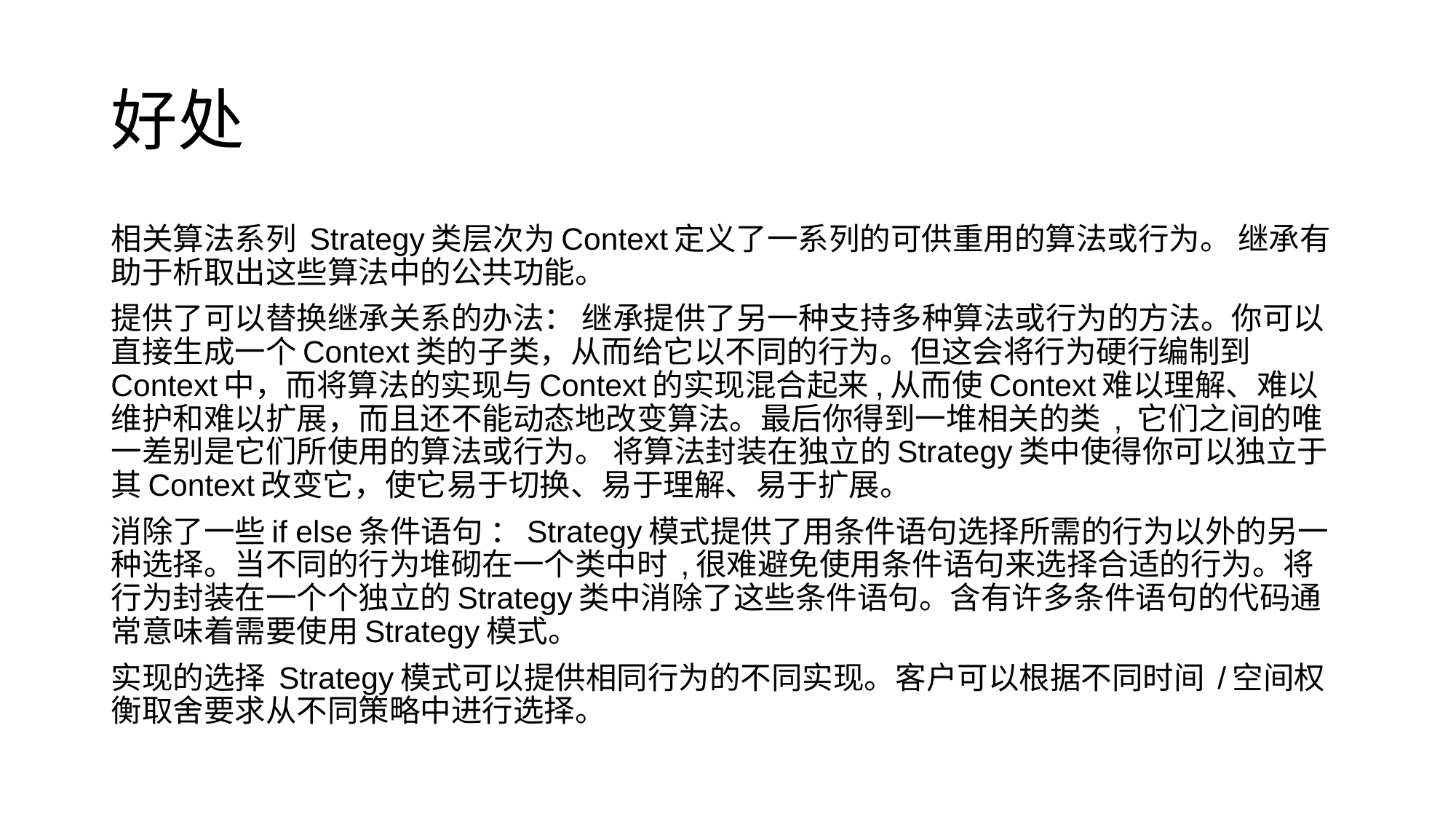

# 好处
相关算法系列 Strategy类层次为Context定义了一系列的可供重用的算法或行为。 继承有助于析取出这些算法中的公共功能。
提供了可以替换继承关系的办法： 继承提供了另一种支持多种算法或行为的方法。你可以直接生成一个Context类的子类，从而给它以不同的行为。但这会将行为硬行编制到 Context中，而将算法的实现与Context的实现混合起来,从而使Context难以理解、难以维护和难以扩展，而且还不能动态地改变算法。最后你得到一堆相关的类 , 它们之间的唯一差别是它们所使用的算法或行为。 将算法封装在独立的Strategy类中使得你可以独立于其Context改变它，使它易于切换、易于理解、易于扩展。
消除了一些if else条件语句 ：Strategy模式提供了用条件语句选择所需的行为以外的另一种选择。当不同的行为堆砌在一个类中时 ,很难避免使用条件语句来选择合适的行为。将行为封装在一个个独立的Strategy类中消除了这些条件语句。含有许多条件语句的代码通常意味着需要使用Strategy模式。
实现的选择 Strategy模式可以提供相同行为的不同实现。客户可以根据不同时间 /空间权衡取舍要求从不同策略中进行选择。